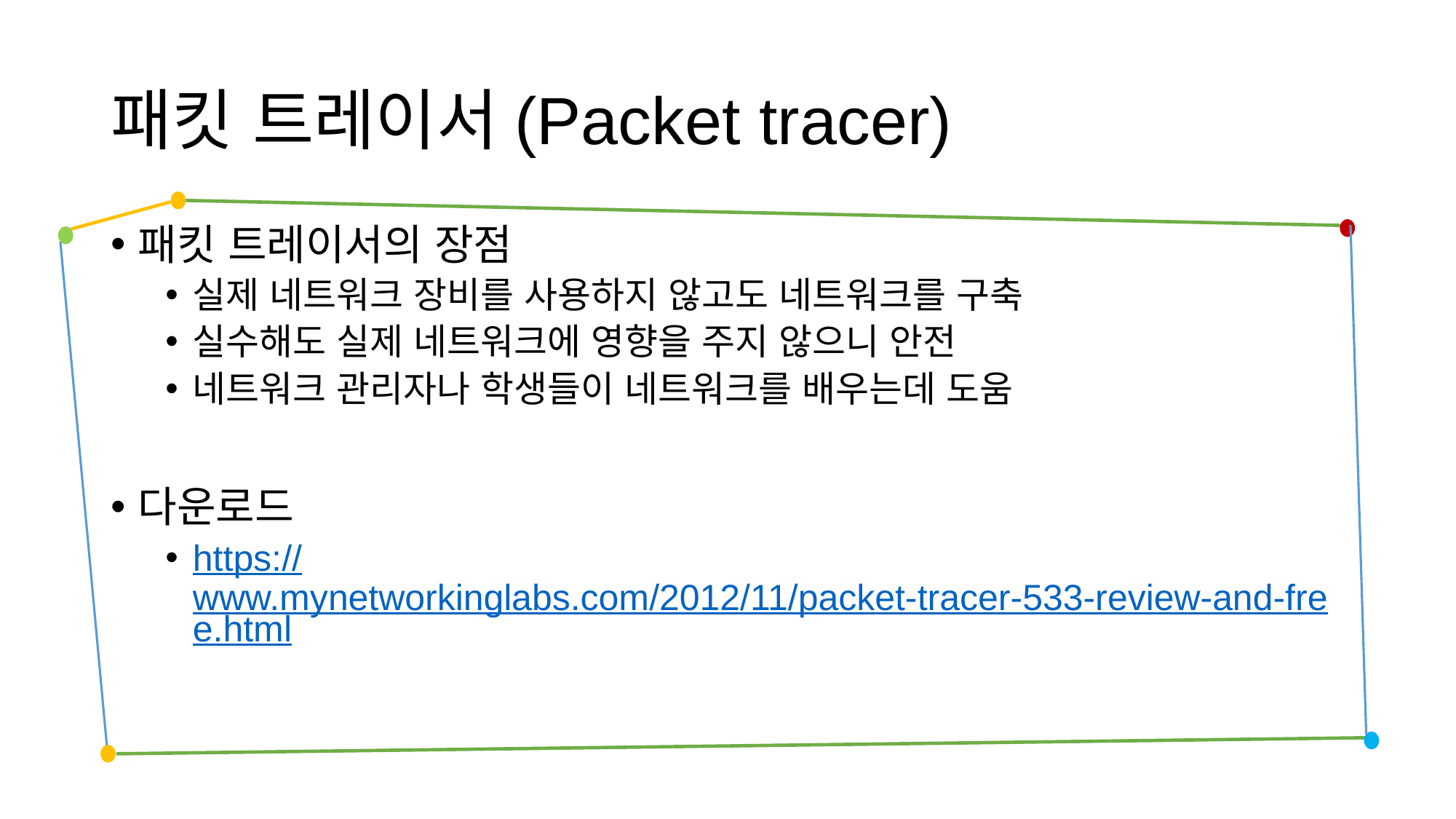

# 패킷 트레이서(Packet tracer)

패킷 트레이서의 장점
실제 네트워크 장비를 사용하지 않고도 네트워크를 구축
실수해도 실제 네트워크에 영향을 주지 않으니 안전
네트워크 관리자나 학생들이 네트워크를 배우는데 도움

다운로드
https://www.mynetworkinglabs.com/2012/11/packet-tracer-533-review-and-free.html